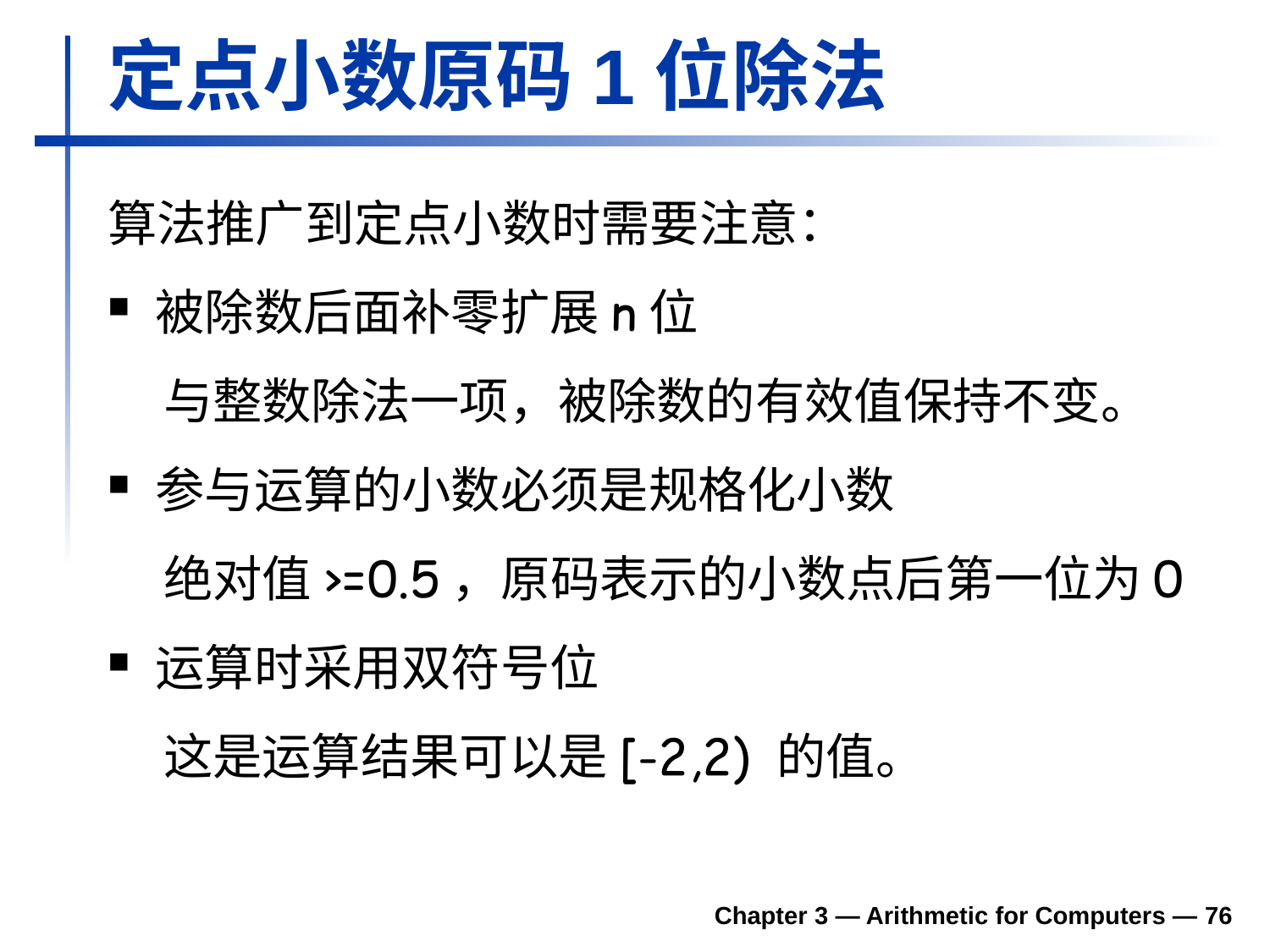

# 定点小数原码1位除法
算法推广到定点小数时需要注意：
被除数后面补零扩展n位
    与整数除法一项，被除数的有效值保持不变。
参与运算的小数必须是规格化小数
    绝对值>=0.5，原码表示的小数点后第一位为0
运算时采用双符号位
    这是运算结果可以是[-2,2) 的值。

Chapter 3 — Arithmetic for Computers — 76